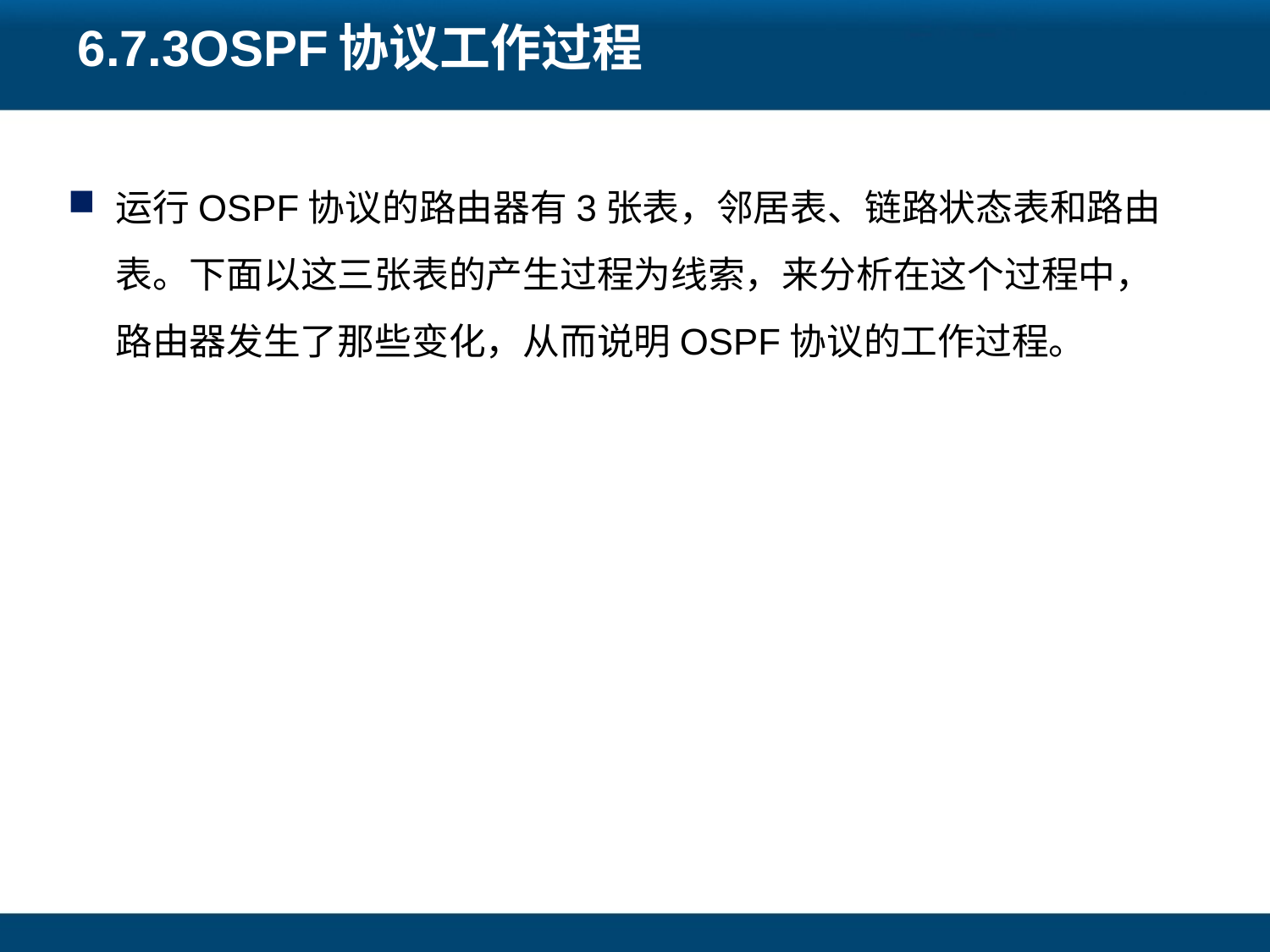

# 6.7.3OSPF协议工作过程
运行OSPF协议的路由器有3张表，邻居表、链路状态表和路由表。下面以这三张表的产生过程为线索，来分析在这个过程中，路由器发生了那些变化，从而说明OSPF协议的工作过程。